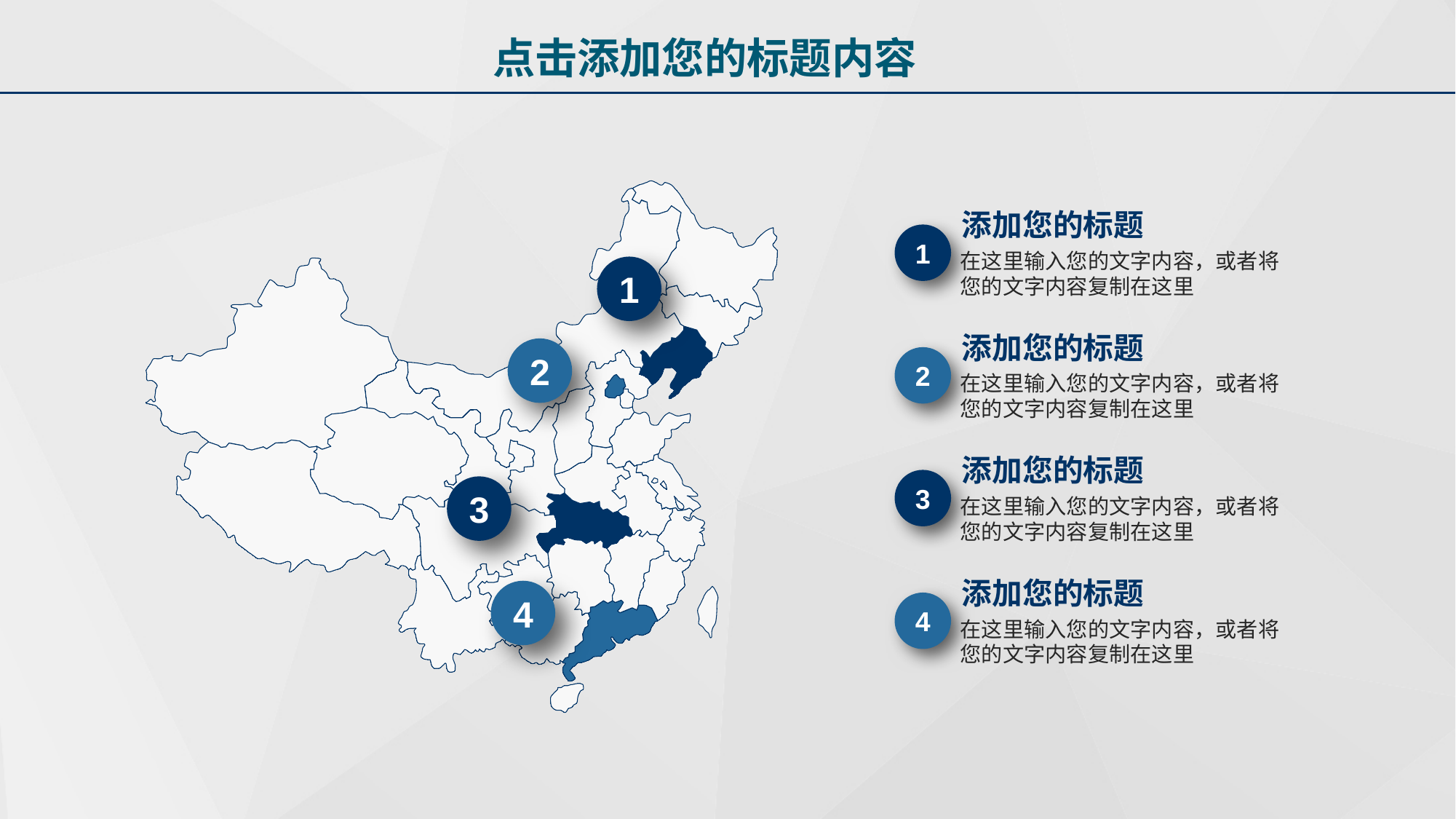

点击添加您的标题内容

添加您的标题
1
在这里输入您的文字内容，或者将您的文字内容复制在这里
1

添加您的标题

2
2

在这里输入您的文字内容，或者将您的文字内容复制在这里

添加您的标题

3
3

在这里输入您的文字内容，或者将您的文字内容复制在这里

添加您的标题
4

4

在这里输入您的文字内容，或者将您的文字内容复制在这里